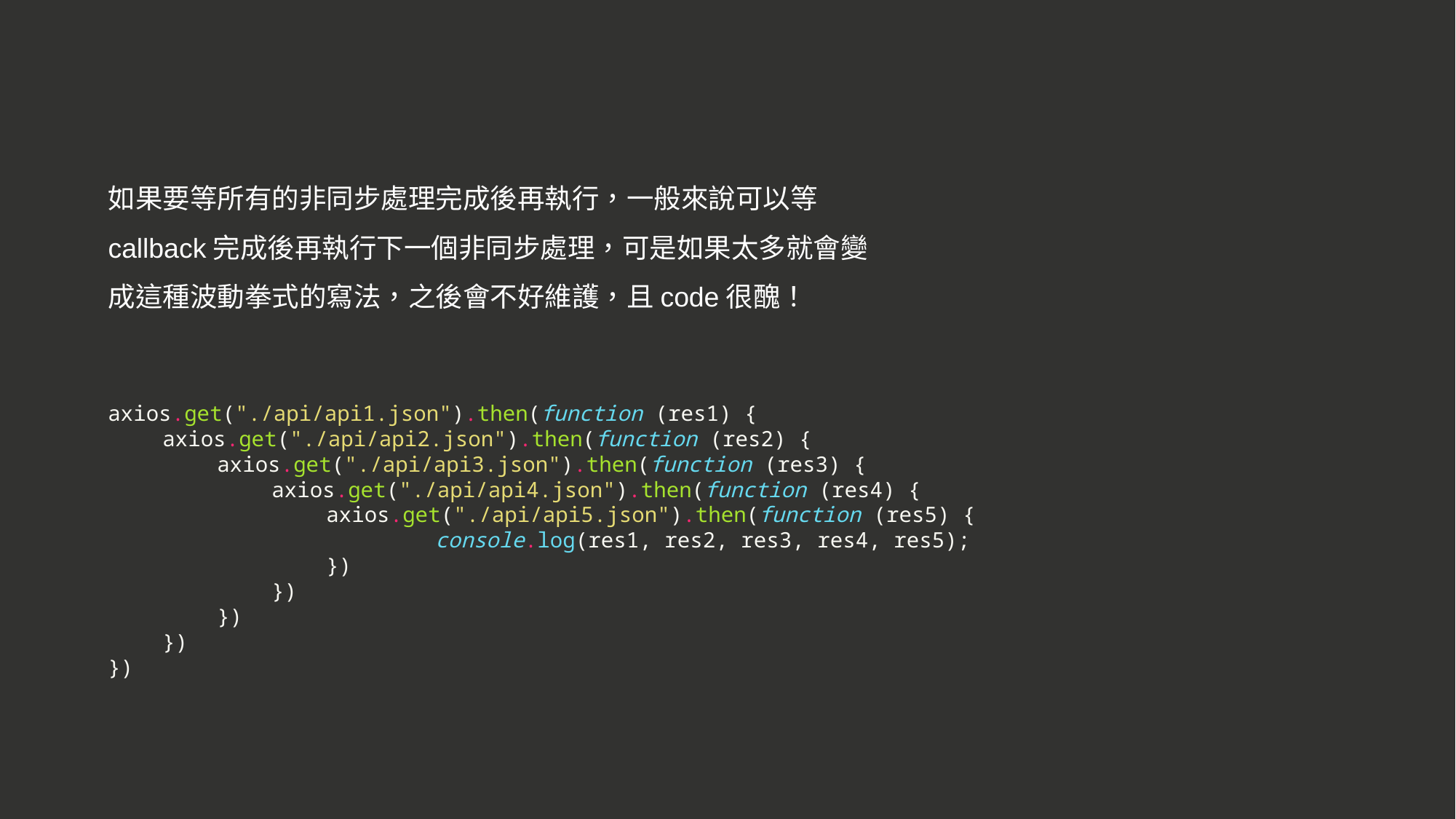

# 如果要等所有的非同步處理完成後再執行，一般來說可以等callback完成後再執行下一個非同步處理，可是如果太多就會變成這種波動拳式的寫法，之後會不好維護，且code很醜！
axios.get("./api/api1.json").then(function (res1) {
axios.get("./api/api2.json").then(function (res2) {
axios.get("./api/api3.json").then(function (res3) {
axios.get("./api/api4.json").then(function (res4) {
axios.get("./api/api5.json").then(function (res5) {
	console.log(res1, res2, res3, res4, res5);
})
})
})
})
})